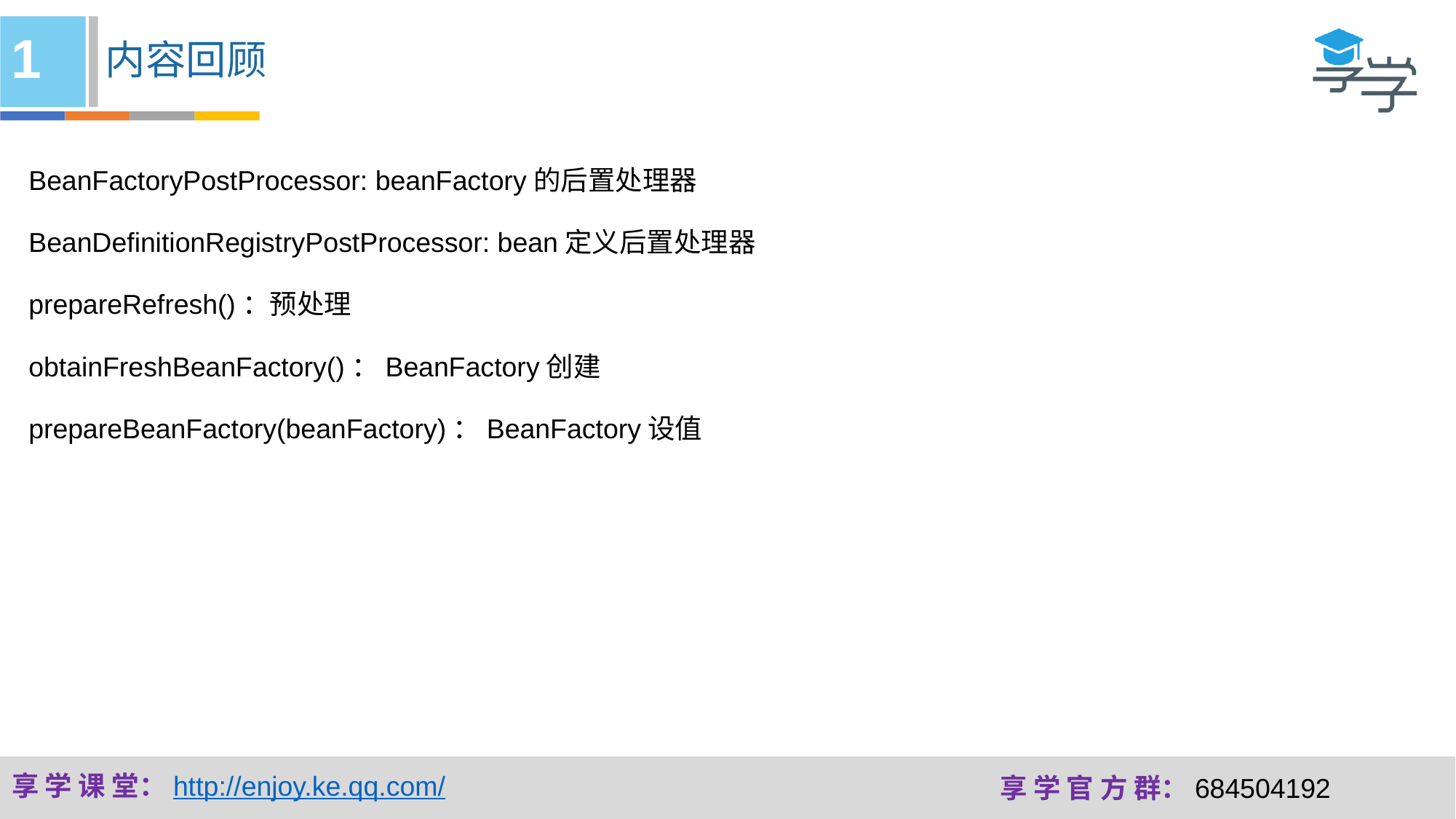

1
内容回顾

BeanFactoryPostProcessor: beanFactory的后置处理器
BeanDefinitionRegistryPostProcessor: bean定义后置处理器
prepareRefresh()：预处理
obtainFreshBeanFactory()：BeanFactory创建
prepareBeanFactory(beanFactory)：BeanFactory设值